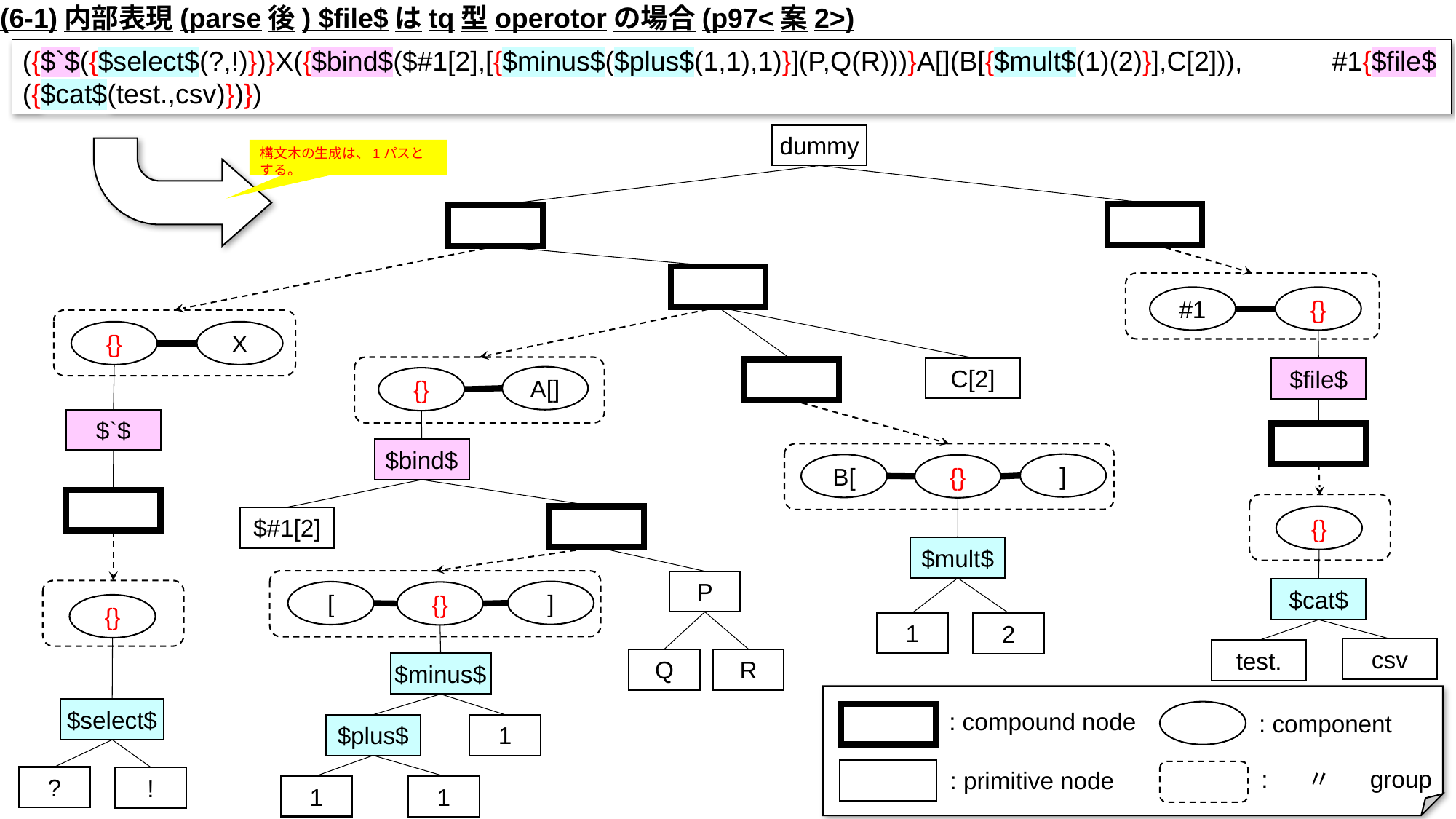

(6-1)内部表現(parse後) $file$はtq型operotorの場合(p97<案2>)
({$`$({$select$(?,!)})}X({$bind$($#1[2],[{$minus$($plus$(1,1),1)}](P,Q(R)))}A[](B[{$mult$(1)(2)}],C[2])), 	#1{$file$({$cat$(test.,csv)})})
dummy

構文木の生成は、1パスとする。

{}
#1

X
{}

C[2]
$file$

A[]
{}
$`$

$bind$

]
B[
{}

{}
$#1[2]
$mult$

P
$cat$

]
[
{}
{}
1
2
csv
test.
Q
R
$minus$

$select$
: compound node

: component

$plus$
1
:     〃      group

: primitive node

?
!
1
1